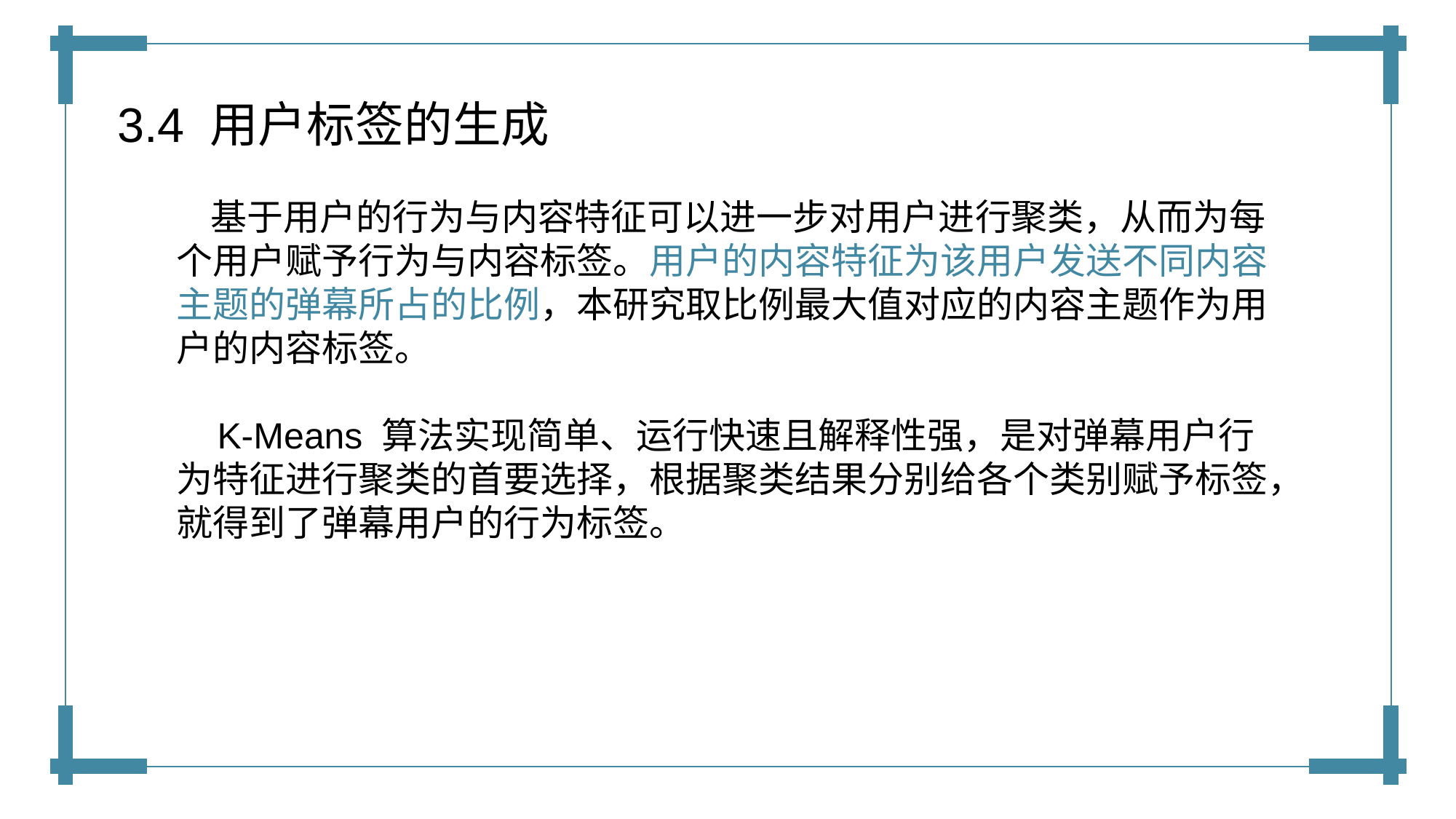

3.4 用户标签的生成
    基于用户的行为与内容特征可以进一步对用户进行聚类，从而为每个用户赋予行为与内容标签。用户的内容特征为该用户发送不同内容主题的弹幕所占的比例，本研究取比例最大值对应的内容主题作为用户的内容标签。

    K-Means 算法实现简单、运行快速且解释性强，是对弹幕用户行为特征进行聚类的首要选择，根据聚类结果分别给各个类别赋予标签，就得到了弹幕用户的行为标签。